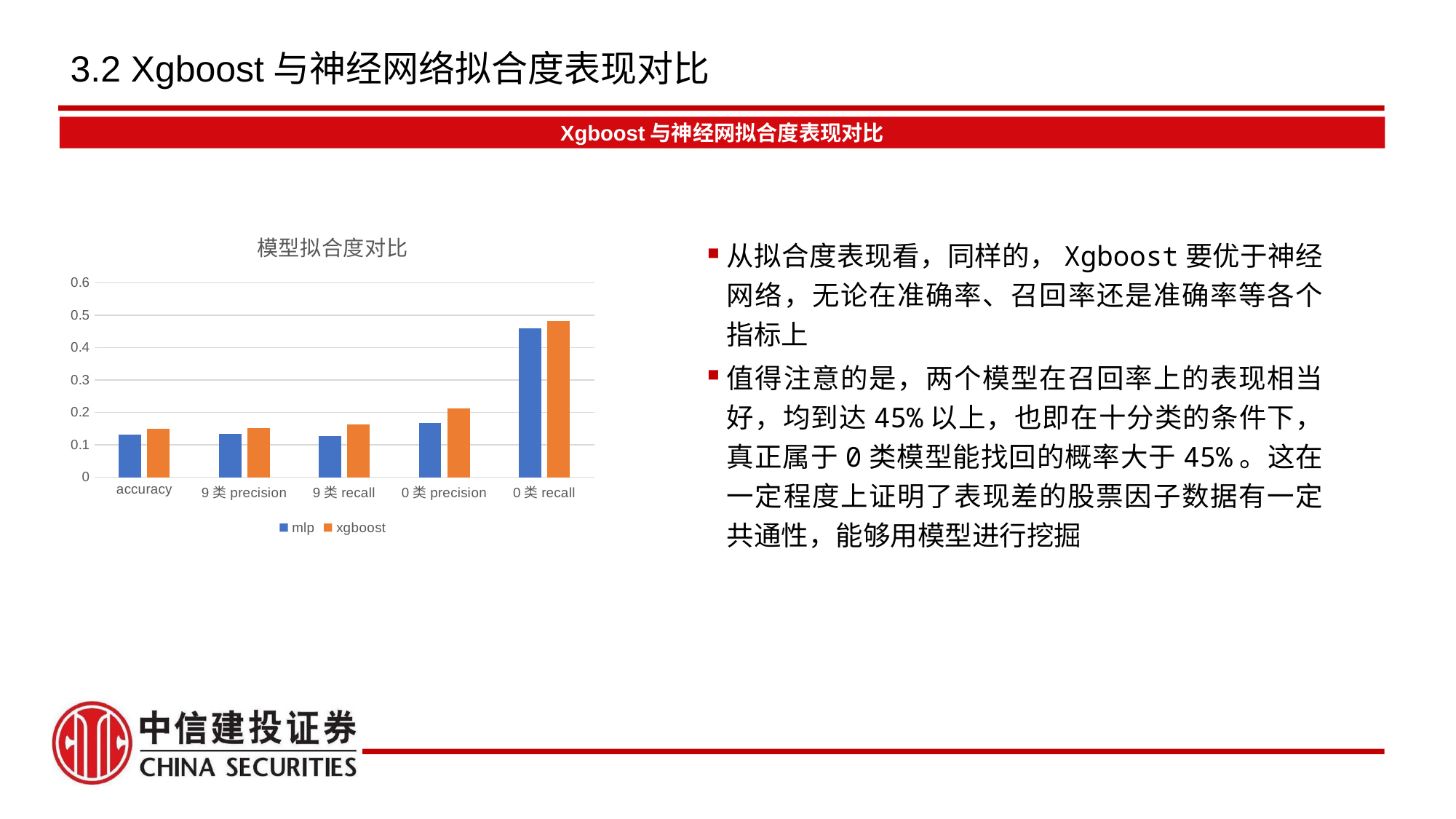

3.2 Xgboost与神经网络拟合度表现对比

Xgboost与神经网拟合度表现对比

### Chart: 模型拟合度对比

| Category | mlp | xgboost |
|---|---|---|
| accuracy | 0.13189812 | 0.149208887 |
| 9类precision | 0.134576172 | 0.151724138 |
| 9类recall | 0.127377998 | 0.163771712 |
| 0类precision | 0.168566529 | 0.211696472 |
| 0类recall | 0.460077093 | 0.482378855 |
从拟合度表现看，同样的，Xgboost要优于神经网络，无论在准确率、召回率还是准确率等各个指标上
值得注意的是，两个模型在召回率上的表现相当好，均到达45%以上，也即在十分类的条件下，真正属于0类模型能找回的概率大于45%。这在一定程度上证明了表现差的股票因子数据有一定共通性，能够用模型进行挖掘